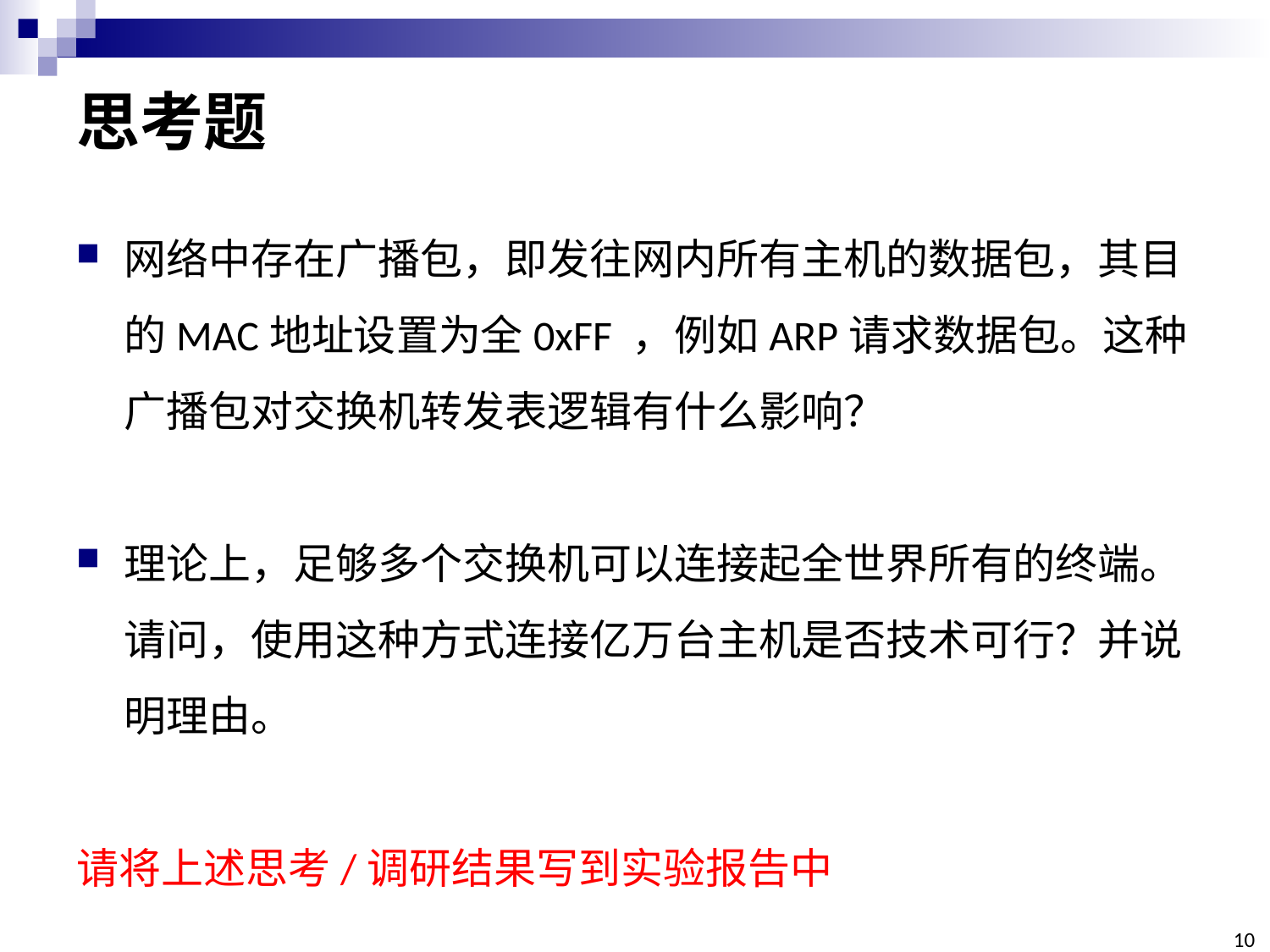

# 思考题
网络中存在广播包，即发往网内所有主机的数据包，其目的MAC地址设置为全0xFF ，例如ARP请求数据包。这种广播包对交换机转发表逻辑有什么影响？

理论上，足够多个交换机可以连接起全世界所有的终端。请问，使用这种方式连接亿万台主机是否技术可行？并说明理由。

请将上述思考/调研结果写到实验报告中
10